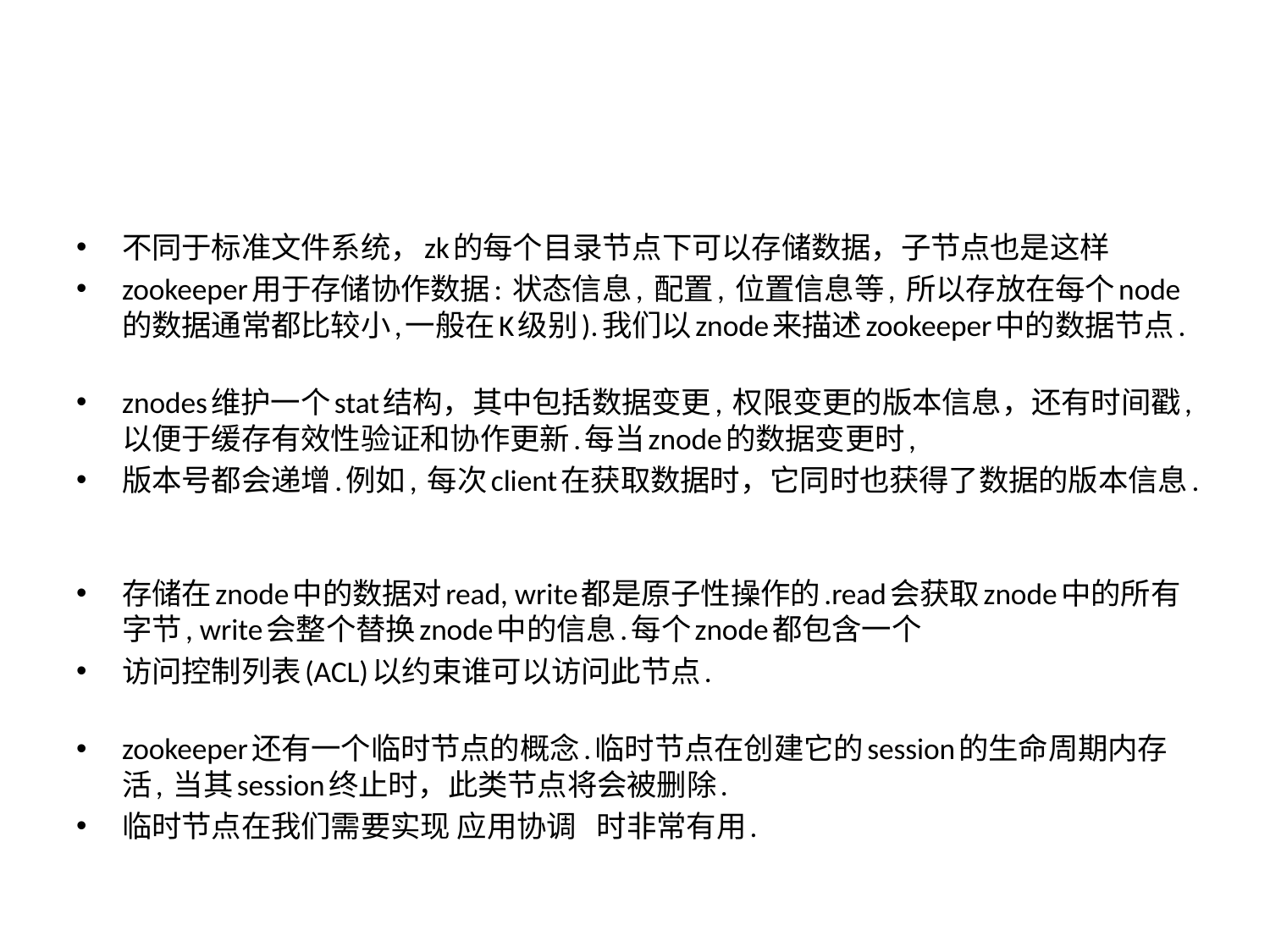

#
不同于标准文件系统，zk的每个目录节点下可以存储数据，子节点也是这样
zookeeper用于存储协作数据: 状态信息, 配置, 位置信息等, 所以存放在每个node的数据通常都比较小,一般在K级别).我们以znode来描述zookeeper中的数据节点.
znodes维护一个stat结构，其中包括数据变更, 权限变更的版本信息，还有时间戳,以便于缓存有效性验证和协作更新.每当znode的数据变更时,
版本号都会递增.例如, 每次client在获取数据时，它同时也获得了数据的版本信息.
存储在znode中的数据对read, write都是原子性操作的.read会获取znode中的所有字节, write会整个替换znode中的信息.每个znode都包含一个
访问控制列表(ACL)以约束谁可以访问此节点.
zookeeper还有一个临时节点的概念.临时节点在创建它的session的生命周期内存活, 当其session终止时，此类节点将会被删除.
临时节点在我们需要实现 应用协调   时非常有用.